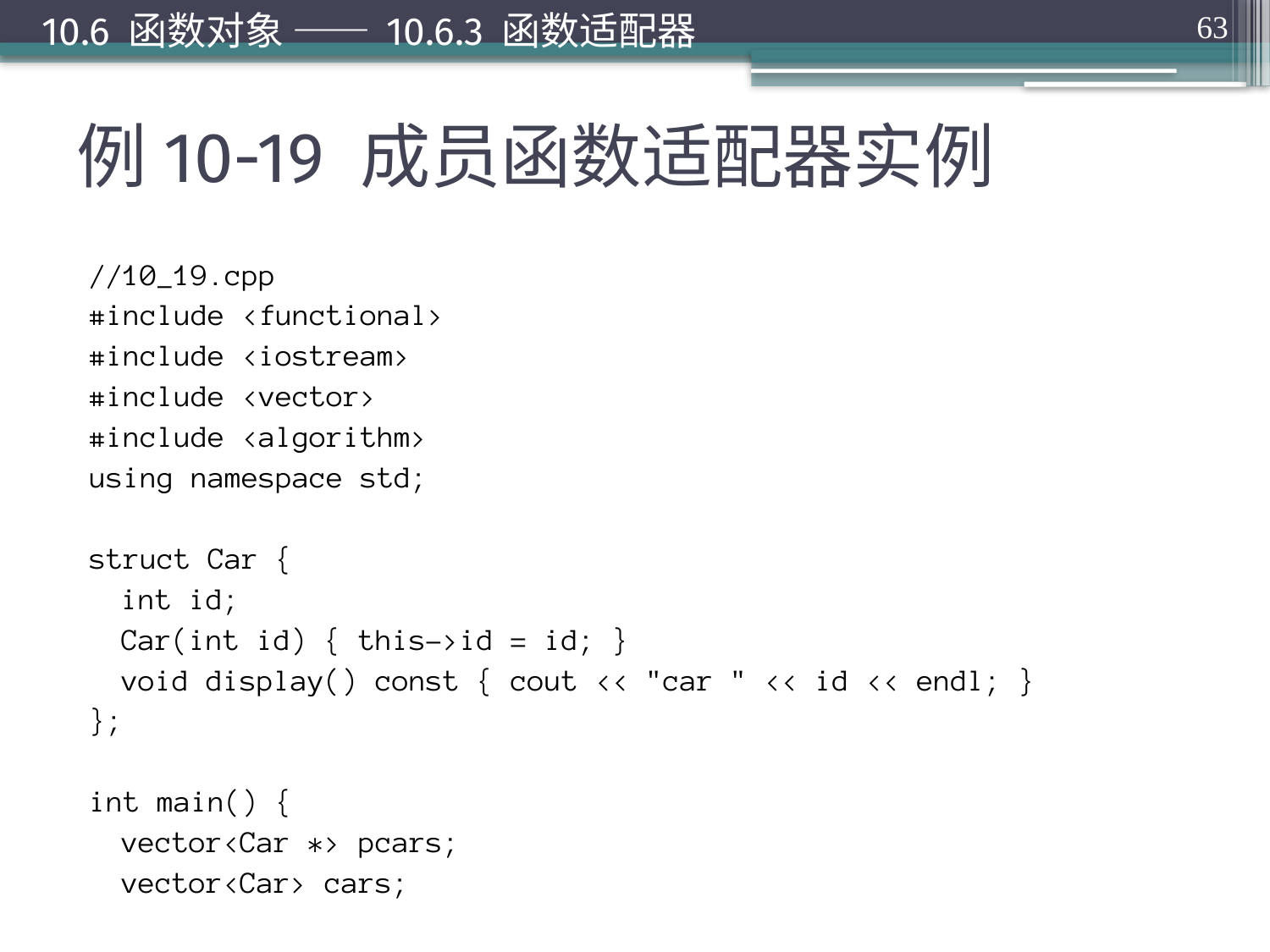

10.6 函数对象 —— 10.6.3 函数适配器
63
# 例10-19 成员函数适配器实例
//10_19.cpp
#include <functional>
#include <iostream>
#include <vector>
#include <algorithm>
using namespace std;

struct Car {
	int id;
	Car(int id) { this->id = id; }
	void display() const { cout << "car " << id << endl; }
};

int main() {
	vector<Car *> pcars;
	vector<Car> cars;